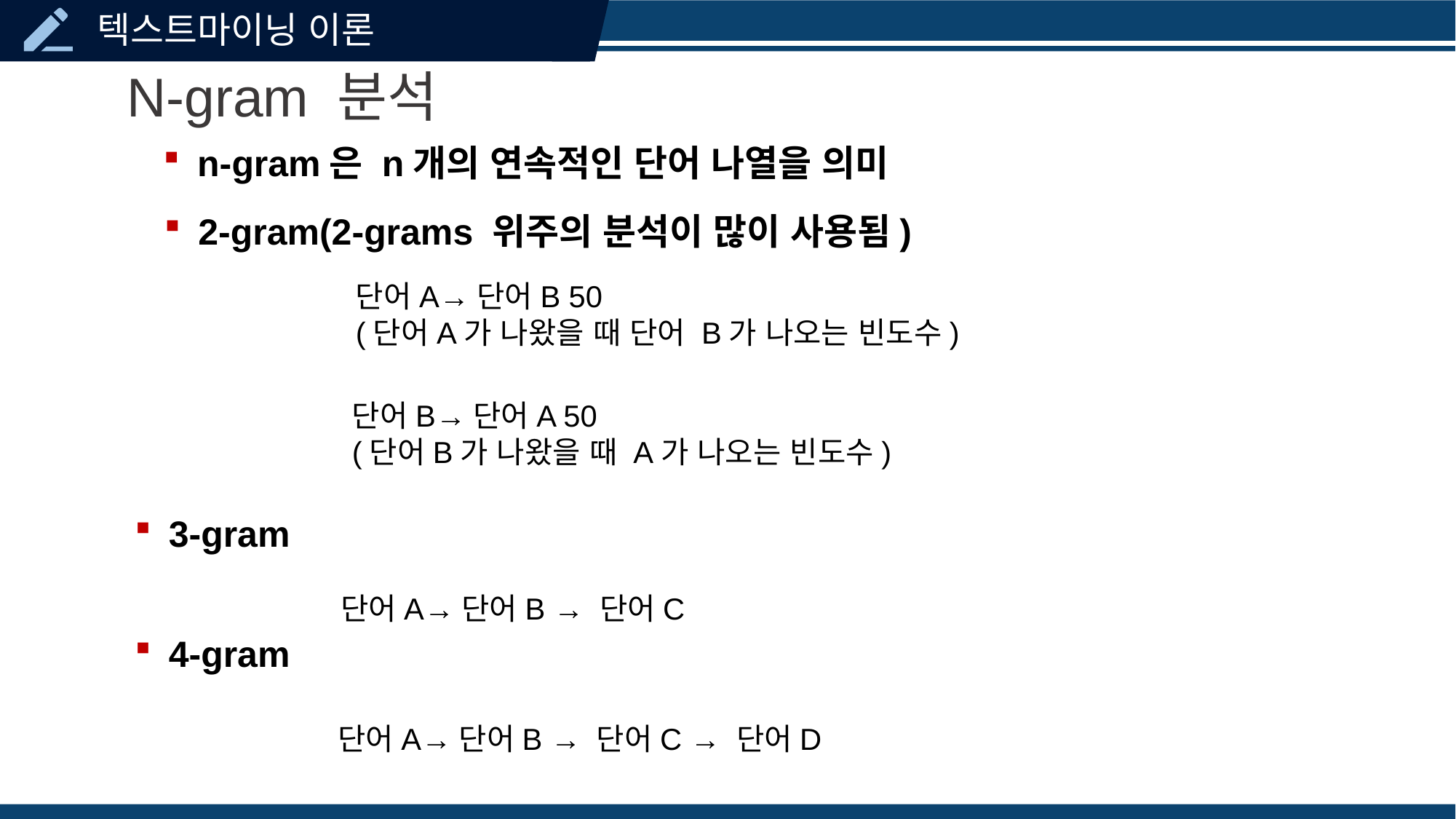

N-gram 분석

n-gram은 n개의 연속적인 단어 나열을 의미
2-gram(2-grams 위주의 분석이 많이 사용됨)
단어A→단어B 50
(단어A가 나왔을 때 단어 B가 나오는 빈도수)

단어B→단어A 50
(단어B가 나왔을 때 A가 나오는 빈도수)
3-gram
단어A→단어B → 단어C
4-gram
단어A→단어B → 단어C → 단어D